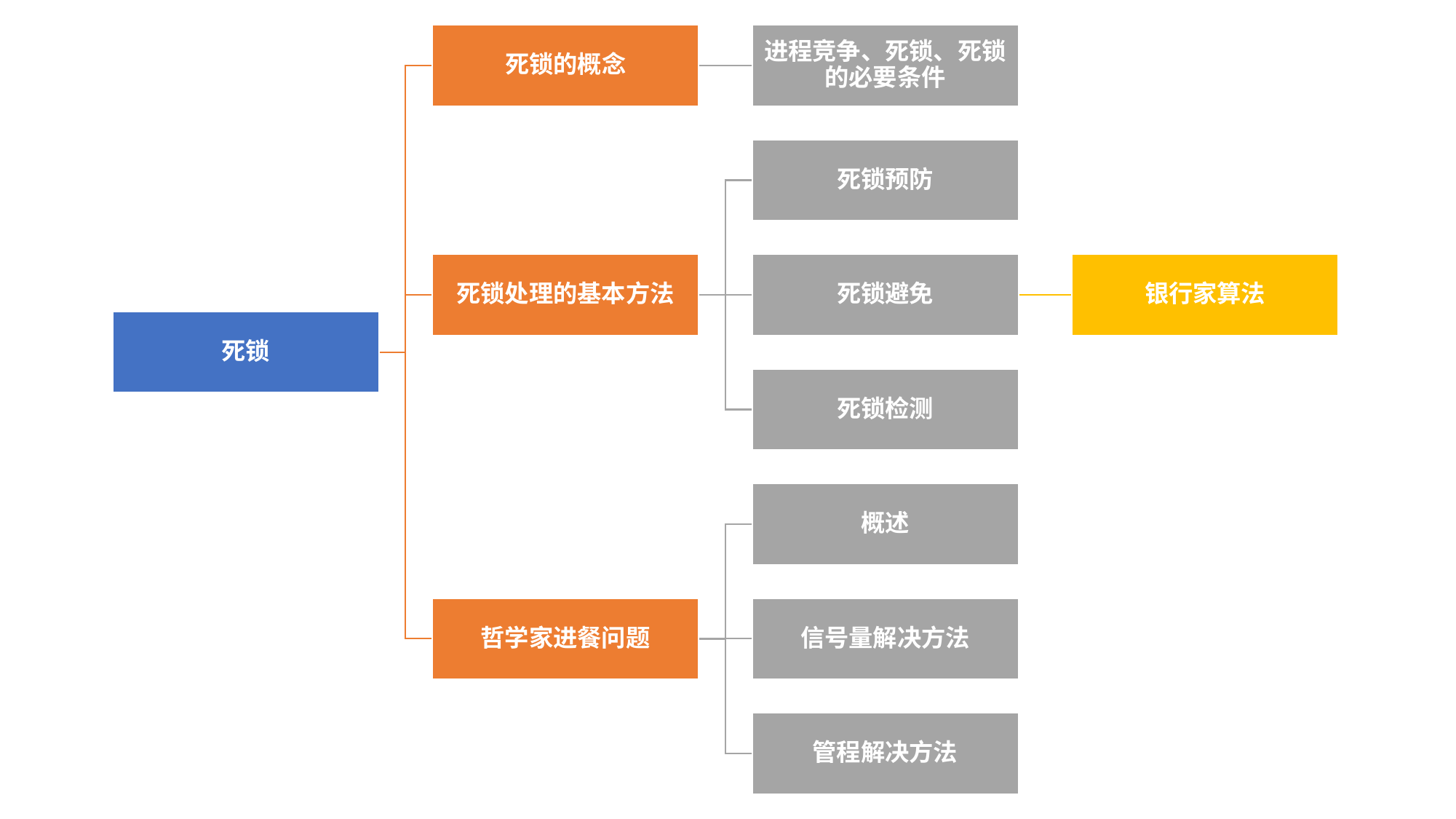

死锁
死锁的概念
进程竞争、死锁、死锁的必要条件
死锁处理的基本方法
死锁预防
死锁避免
银行家算法
死锁检测
哲学家进餐问题
概述
信号量解决方法
管程解决方法